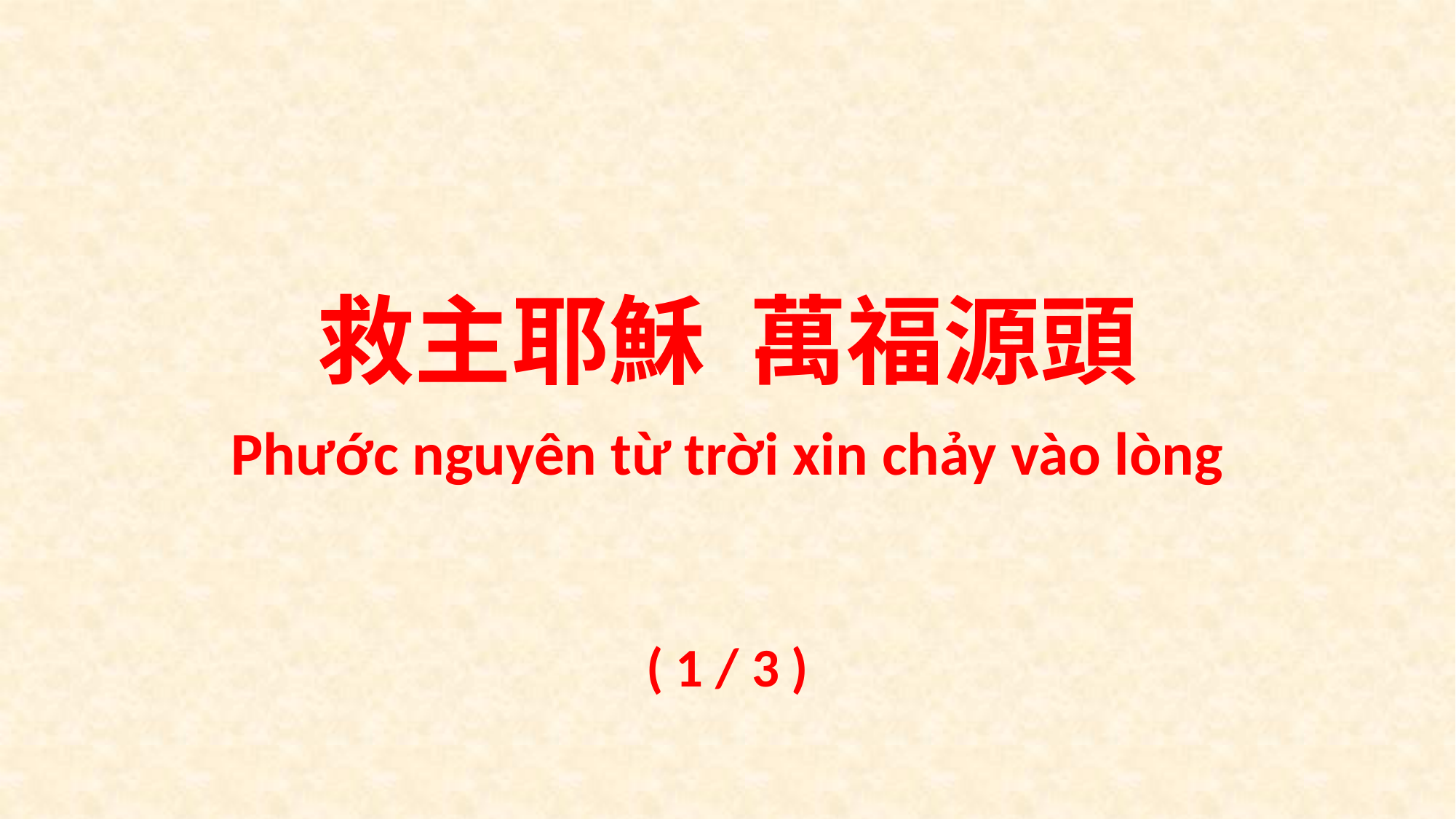

救主耶穌  萬福源頭
Phước nguyên từ trời xin chảy vào lòng
( 1 / 3 )